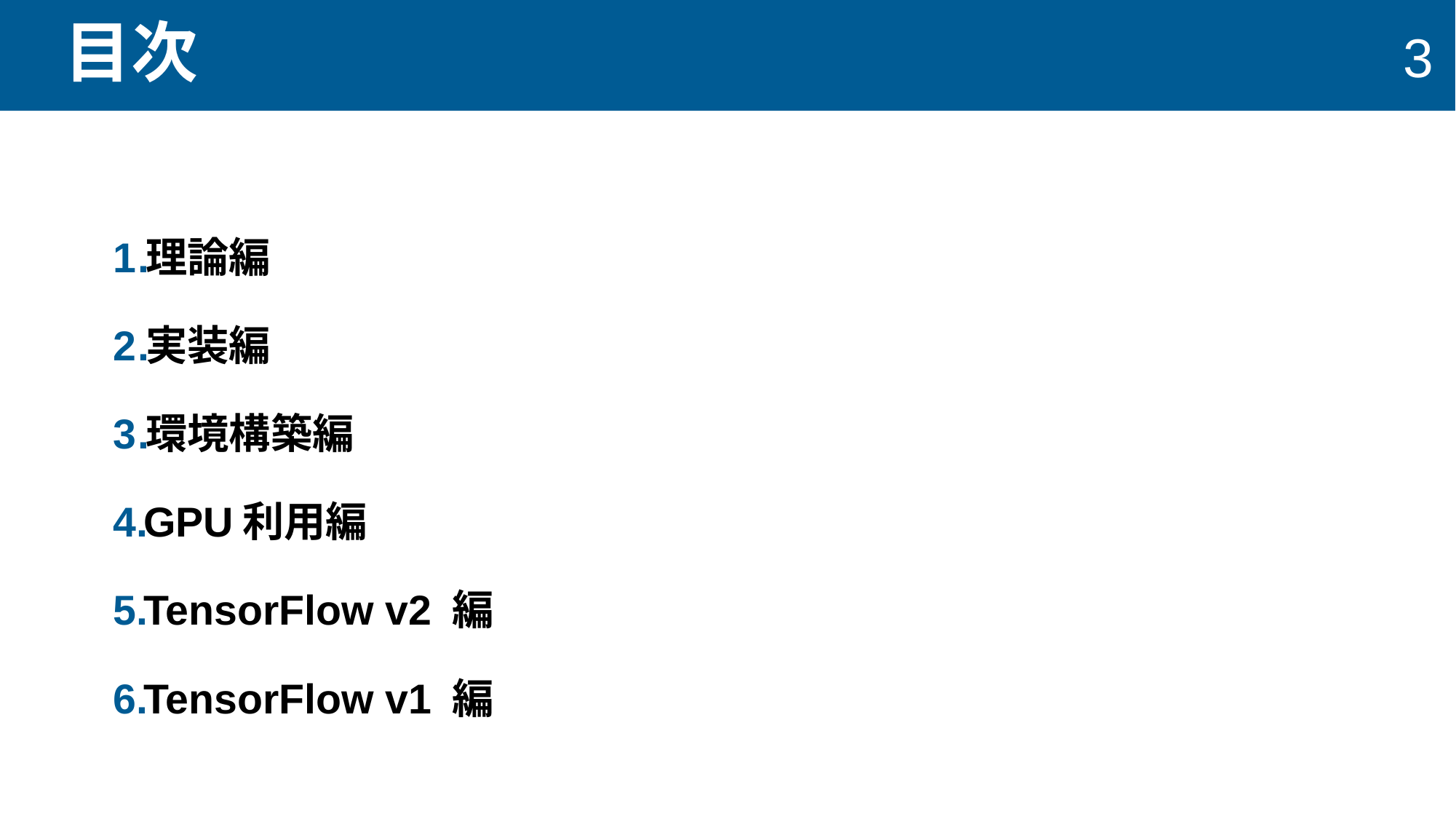

# 目次
3
理論編
実装編
環境構築編
GPU利用編
TensorFlow v2 編
TensorFlow v1 編